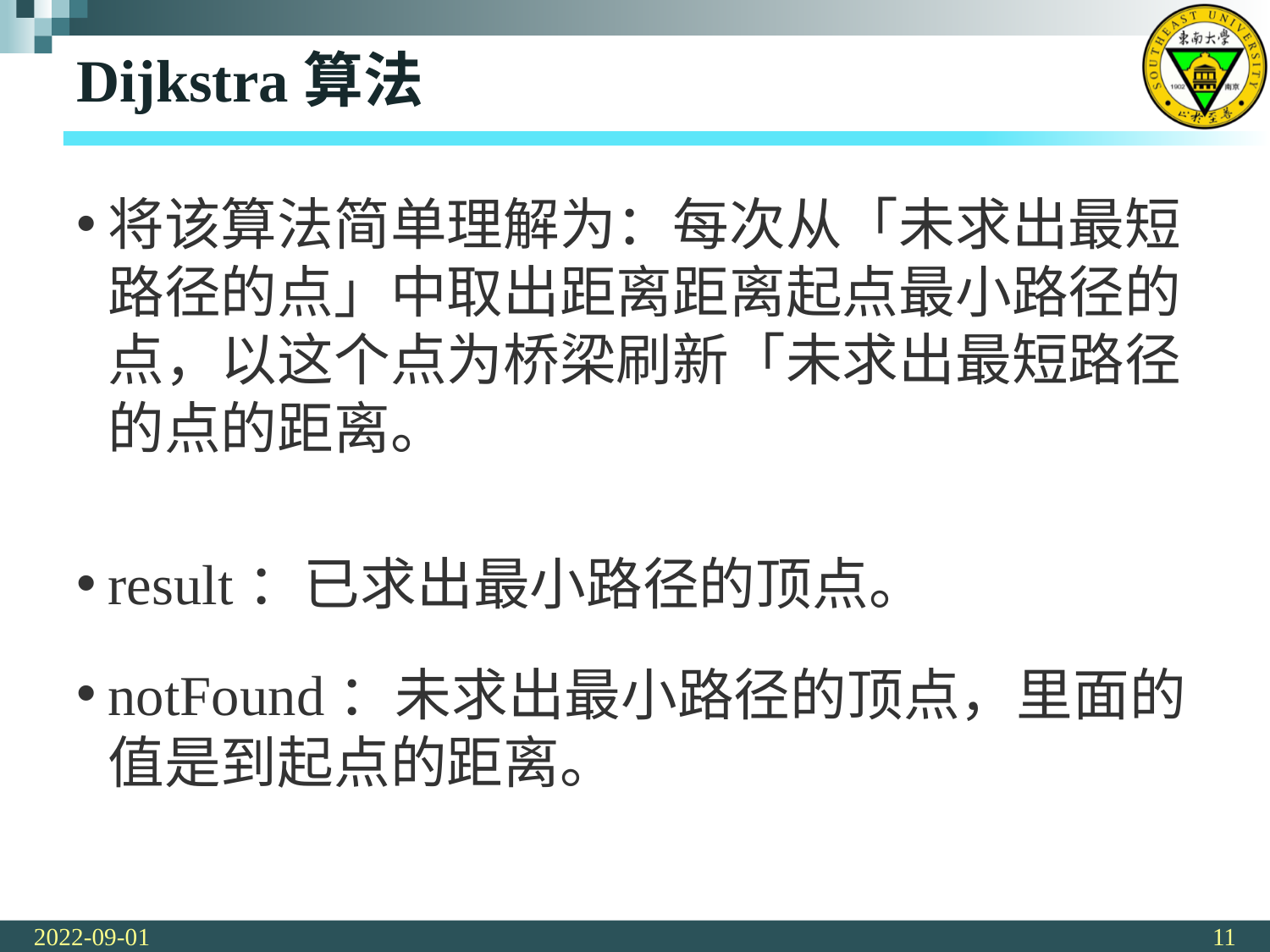

# Dijkstra算法
将该算法简单理解为：每次从「未求出最短路径的点」中取出距离距离起点最小路径的点，以这个点为桥梁刷新「未求出最短路径的点的距离。

result：已求出最小路径的顶点。
notFound：未求出最小路径的顶点，里面的值是到起点的距离。
2022-09-01
11